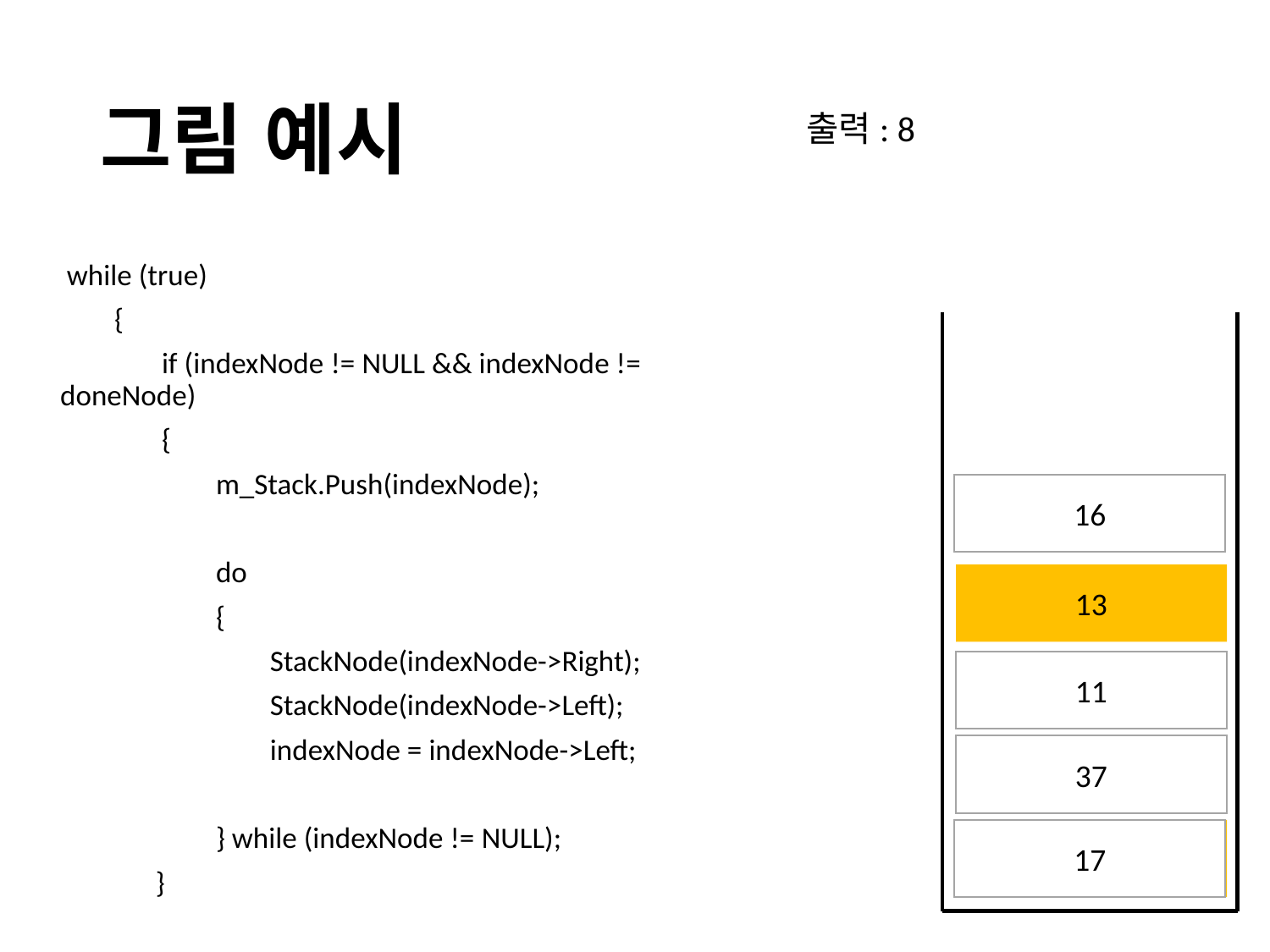

출력: 8
# 그림 예시
 while (true)
        {
               if (indexNode != NULL && indexNode != doneNode)
               {
                       m_Stack.Push(indexNode);

                       do
                       {
                               StackNode(indexNode->Right);
                               StackNode(indexNode->Left);
                               indexNode = indexNode->Left;

                       } while (indexNode != NULL);
	 }

16
13
11
4
37
17
15
20